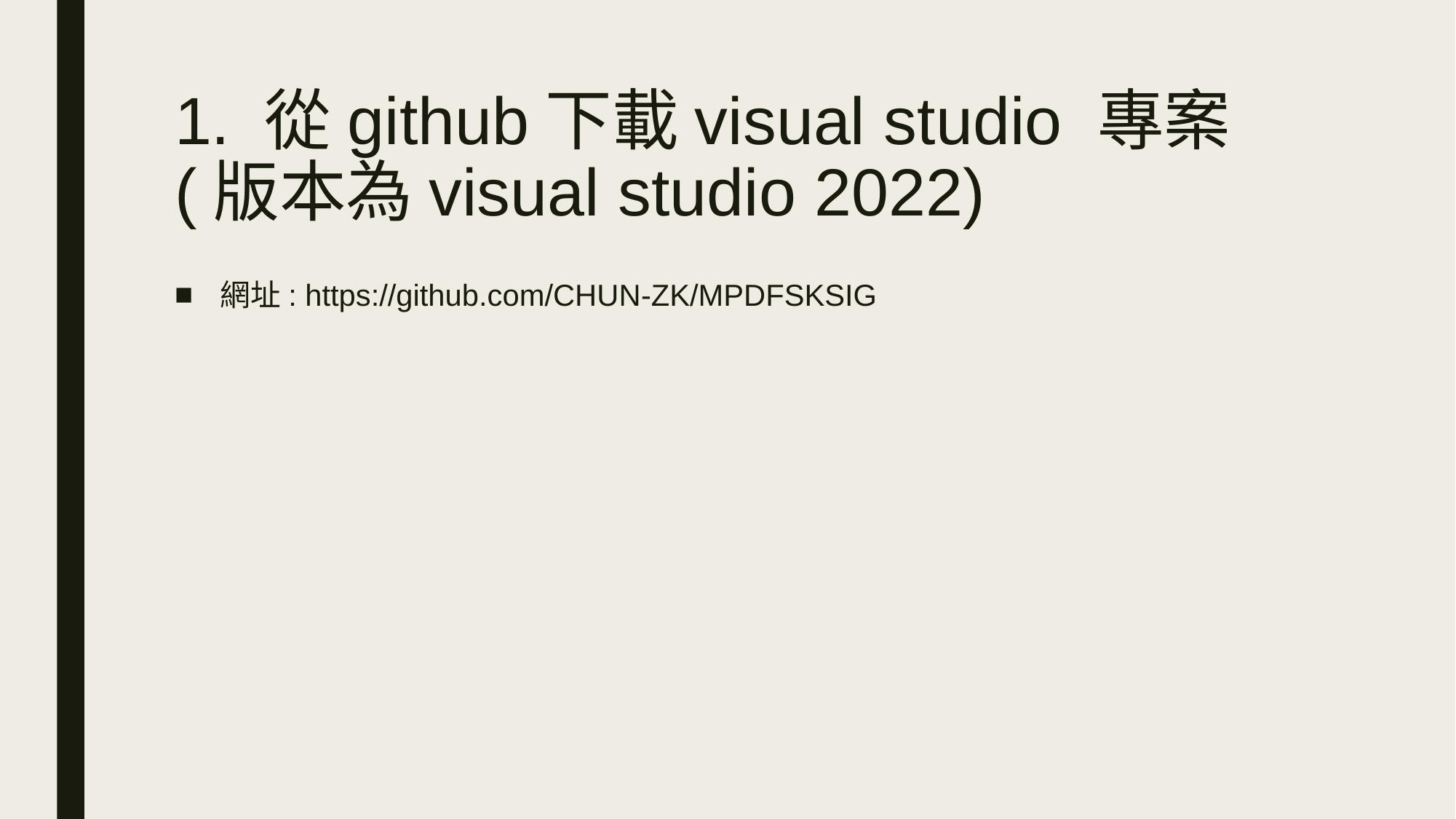

# 1. 從github下載visual studio 專案 (版本為visual studio 2022)
網址: https://github.com/CHUN-ZK/MPDFSKSIG